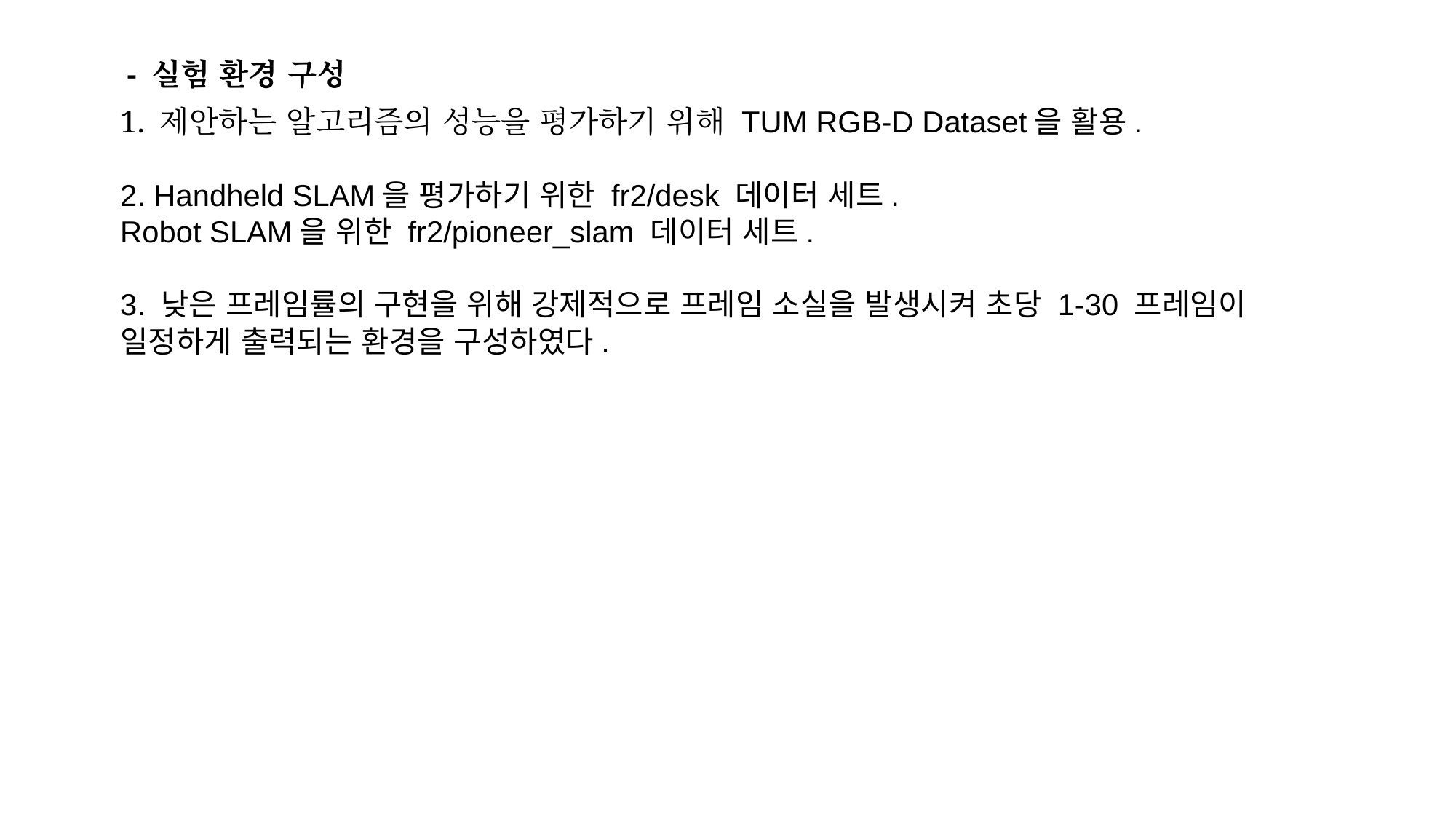

- 실험 환경 구성
1. 제안하는 알고리즘의 성능을 평가하기 위해 TUM RGB-D Dataset을 활용.

2. Handheld SLAM을 평가하기 위한 fr2/desk 데이터 세트.
Robot SLAM을 위한 fr2/pioneer_slam 데이터 세트.

3. 낮은 프레임률의 구현을 위해 강제적으로 프레임 소실을 발생시켜 초당 1-30 프레임이 일정하게 출력되는 환경을 구성하였다.